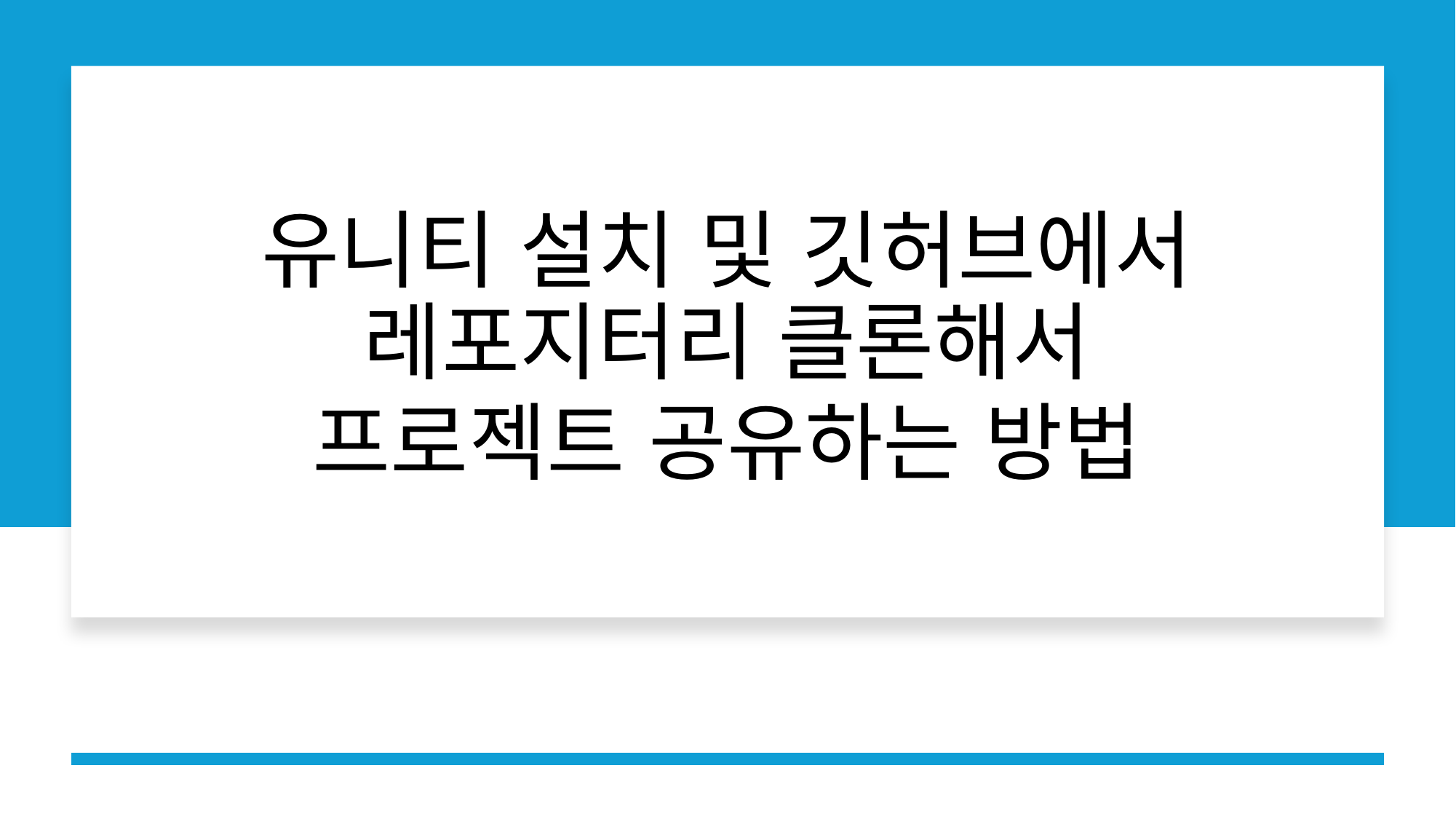

유니티 설치 및 깃허브에서 레포지터리 클론해서
프로젝트 공유하는 방법